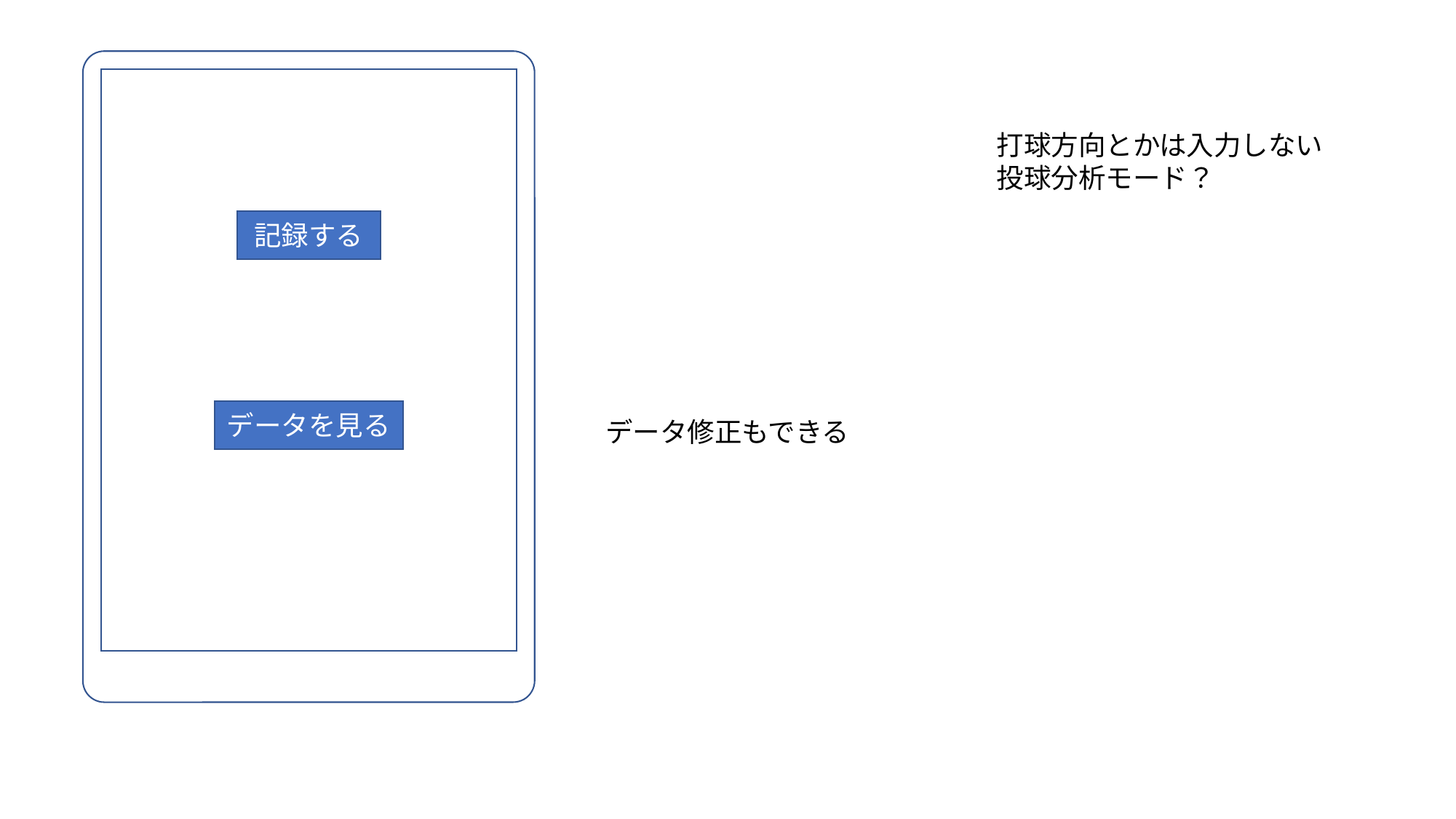

打球方向とかは入力しない
投球分析モード？
記録する
データを見る
データ修正もできる